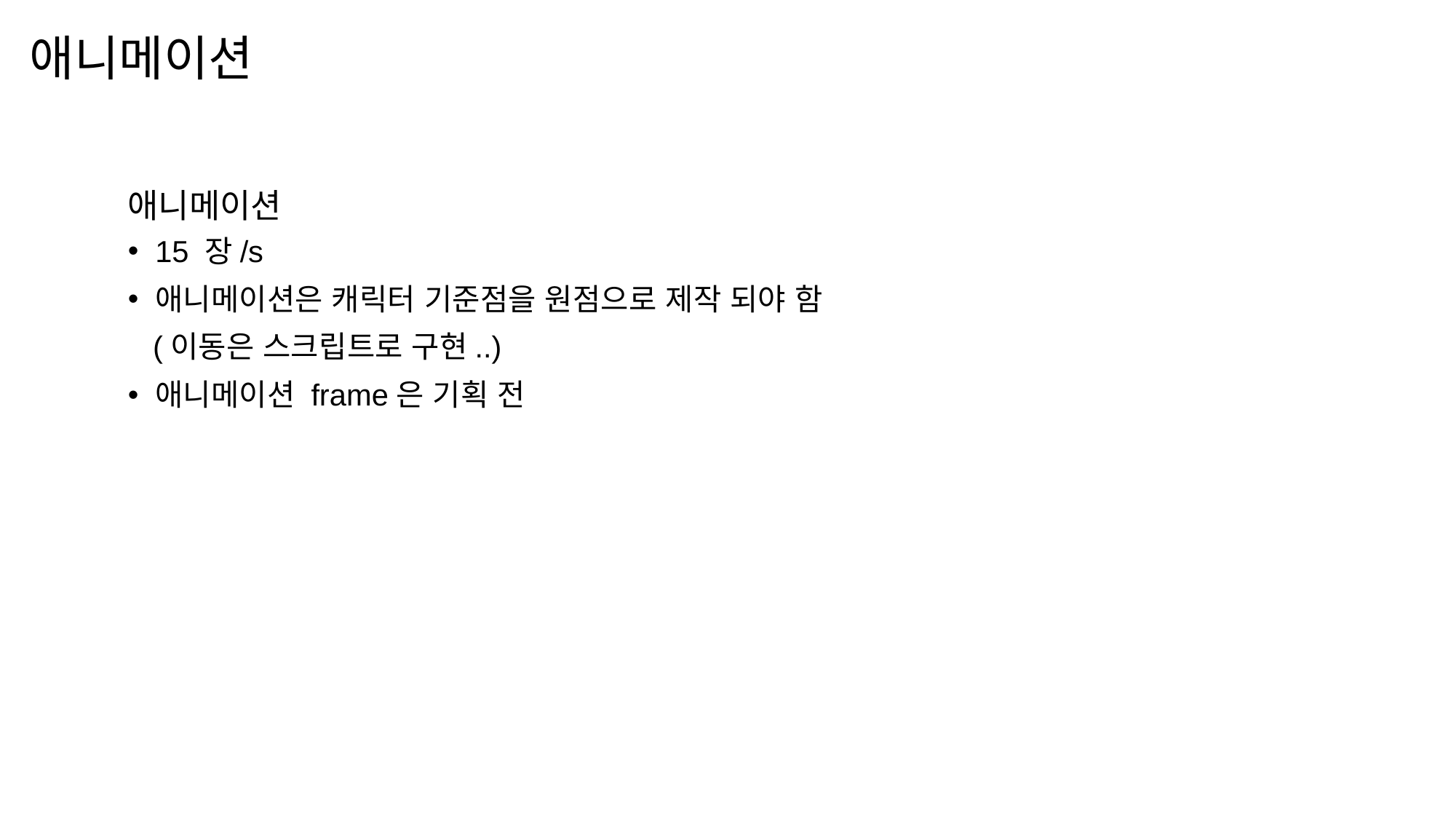

# 애니메이션
애니메이션
15 장/s
애니메이션은 캐릭터 기준점을 원점으로 제작 되야 함
   (이동은 스크립트로 구현..)
애니메이션 frame은 기획 전